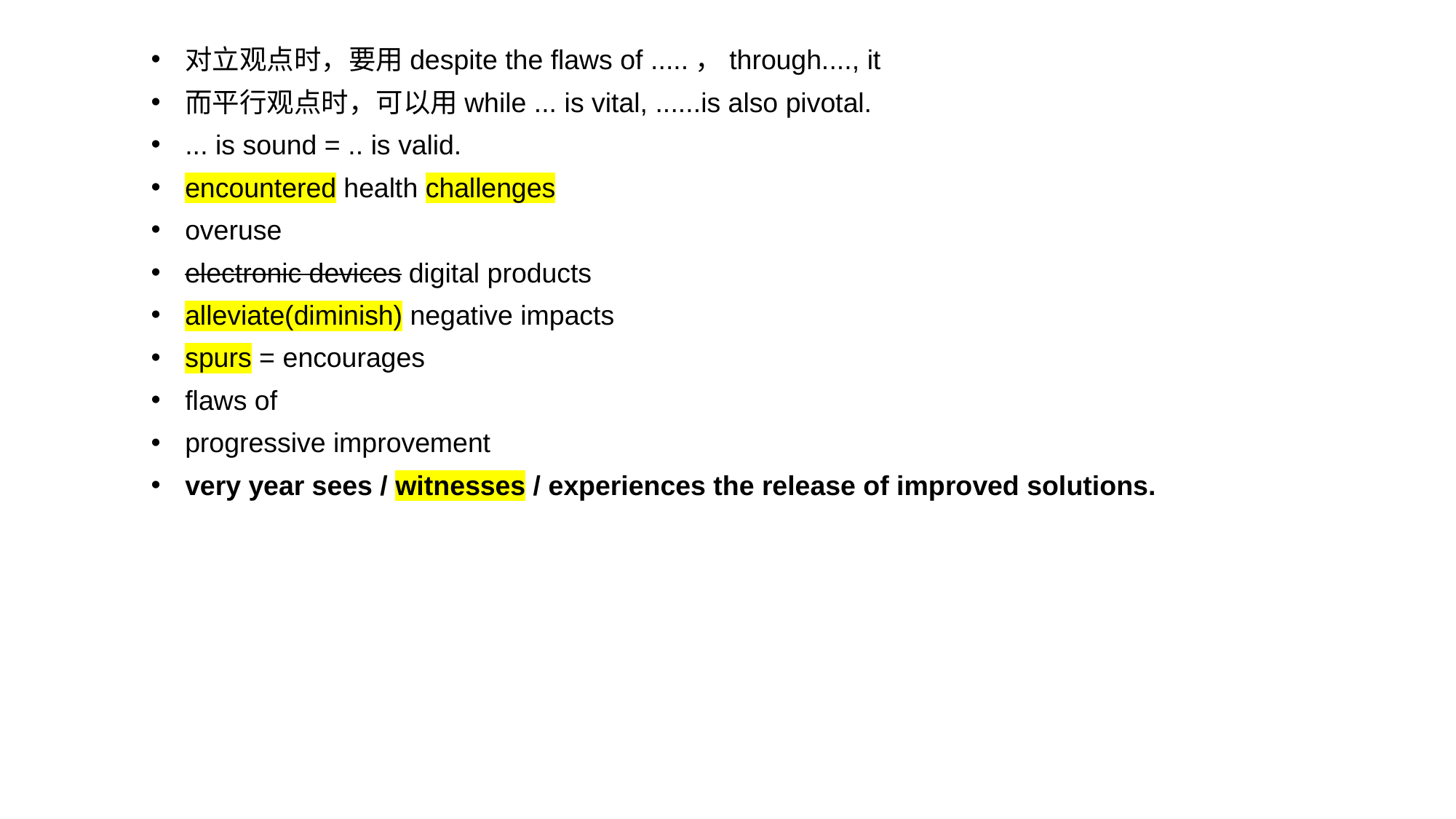

对立观点时，要用despite the flaws of .....，through...., it
而平行观点时，可以用while ... is vital, ......is also pivotal.
... is sound = .. is valid.
encountered health challenges
overuse
electronic devices digital products
alleviate(diminish) negative impacts
spurs = encourages
flaws of
progressive improvement
very year sees / witnesses / experiences the release of improved solutions.